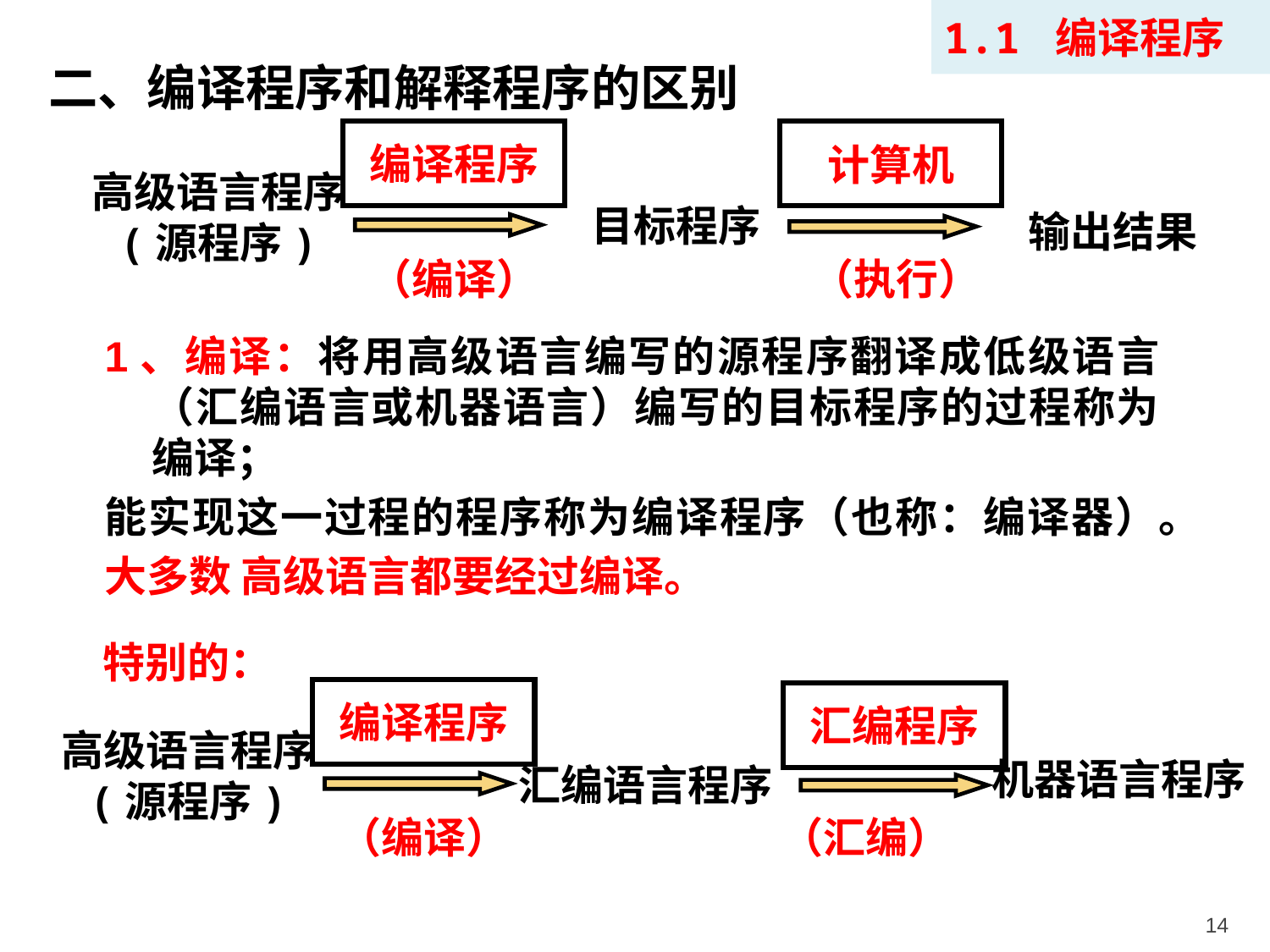

1.1 编译程序
二、编译程序和解释程序的区别
编译程序
计算机
高级语言程序
(源程序)
目标程序
输出结果

（编译）
（执行）
1、编译：将用高级语言编写的源程序翻译成低级语言（汇编语言或机器语言）编写的目标程序的过程称为编译；
能实现这一过程的程序称为编译程序（也称：编译器）。
大多数 高级语言都要经过编译。
特别的：
编译程序
汇编程序
高级语言程序
(源程序)
机器语言程序
汇编语言程序

（编译）
（汇编）
14